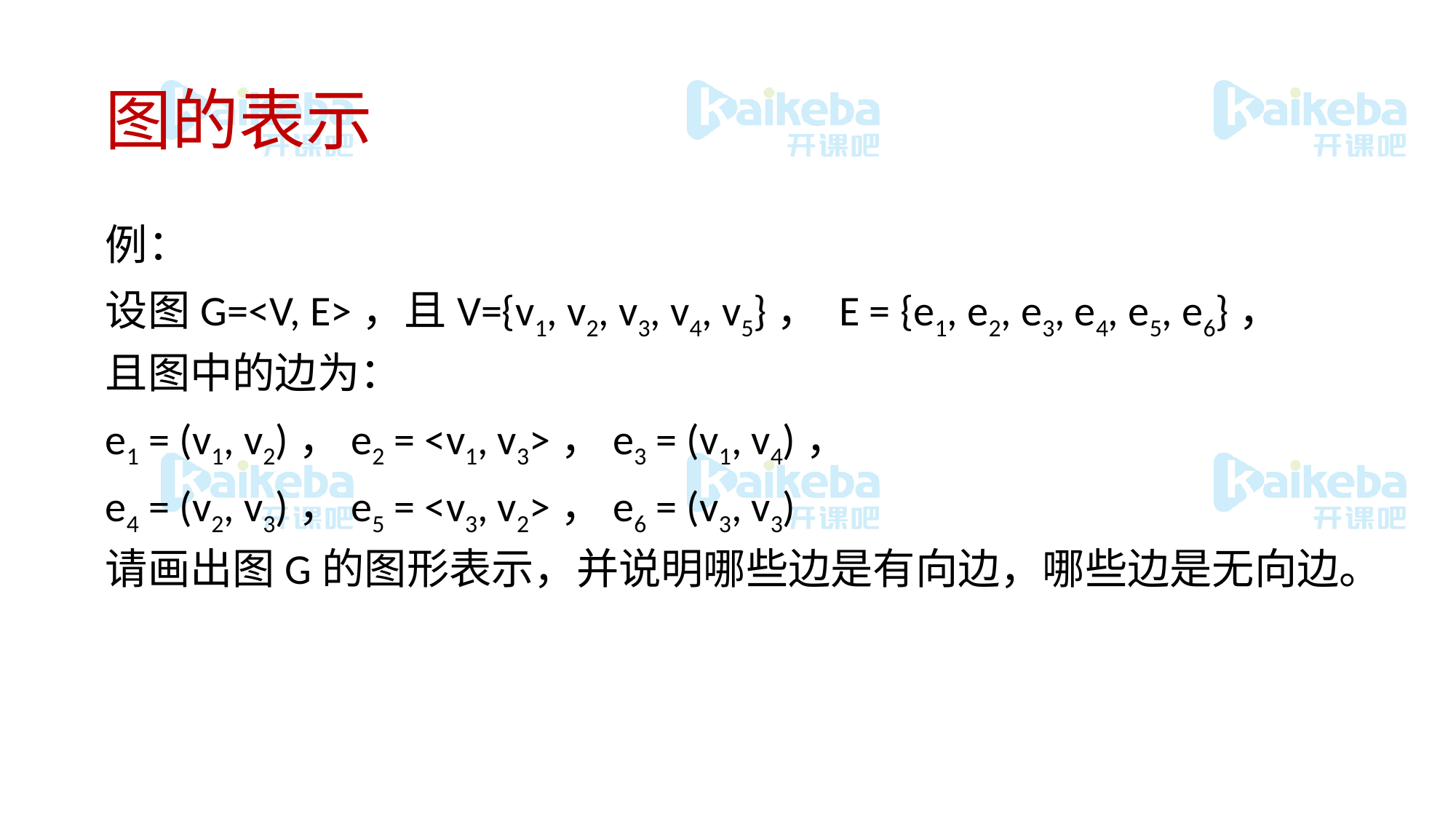

# 图的表示
例：
设图G=<V, E>，且V={v1, v2, v3, v4, v5}， E = {e1, e2, e3, e4, e5, e6}，
且图中的边为：
e1 = (v1, v2)，e2 = <v1, v3>，e3 = (v1, v4)，
e4 = (v2, v3)，e5 = <v3, v2>，e6 = (v3, v3)
请画出图G的图形表示，并说明哪些边是有向边，哪些边是无向边。